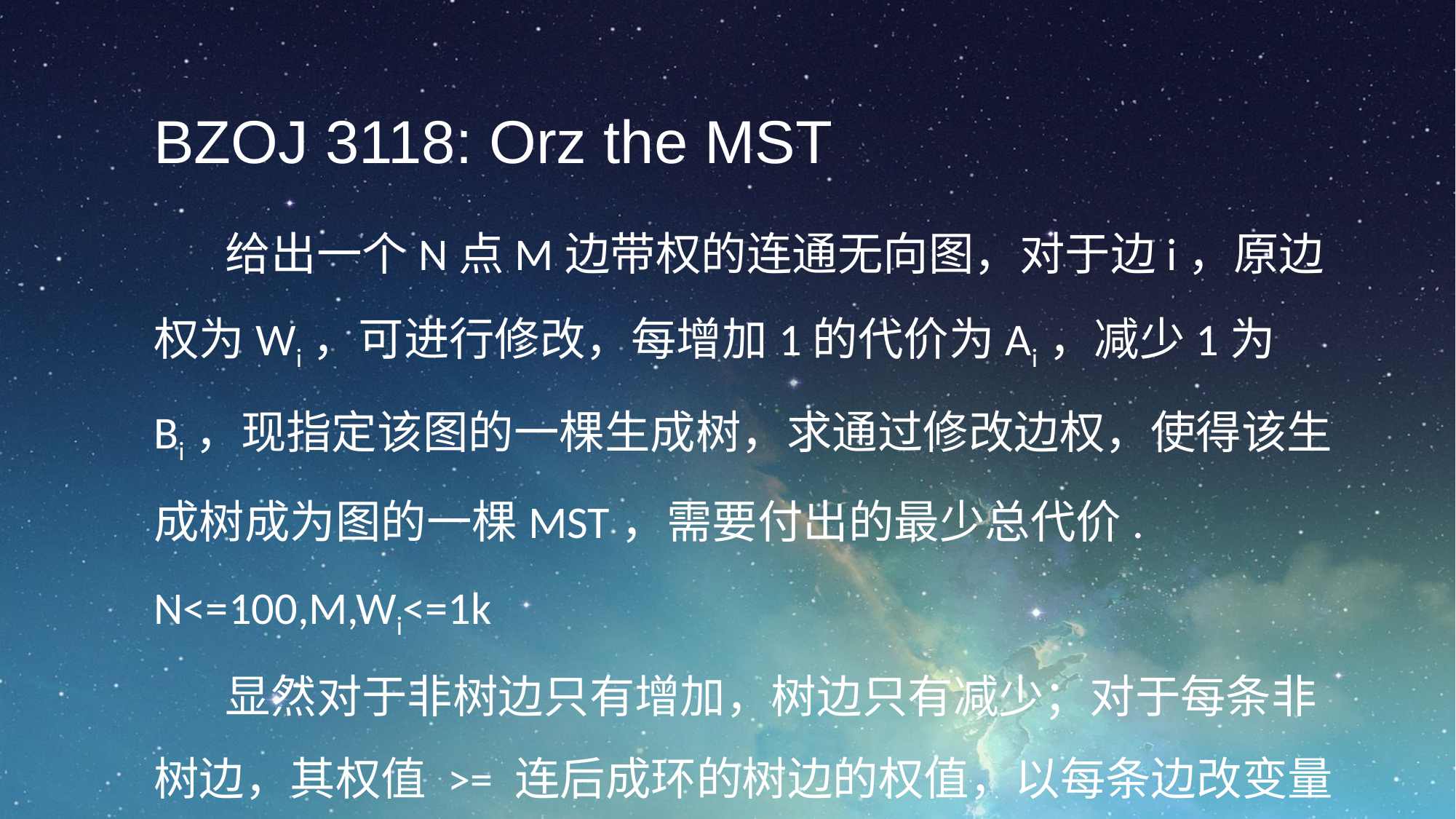

BZOJ 3118: Orz the MST
给出一个N点M边带权的连通无向图，对于边i，原边权为Wi，可进行修改，每增加1的代价为Ai，减少1为Bi，现指定该图的一棵生成树，求通过修改边权，使得该生成树成为图的一棵MST，需要付出的最少总代价. N<=100,M,Wi<=1k
显然对于非树边只有增加，树边只有减少；对于每条非树边，其权值 >= 连后成环的树边的权值，以每条边改变量为变量列不等式，对偶后为标准型。